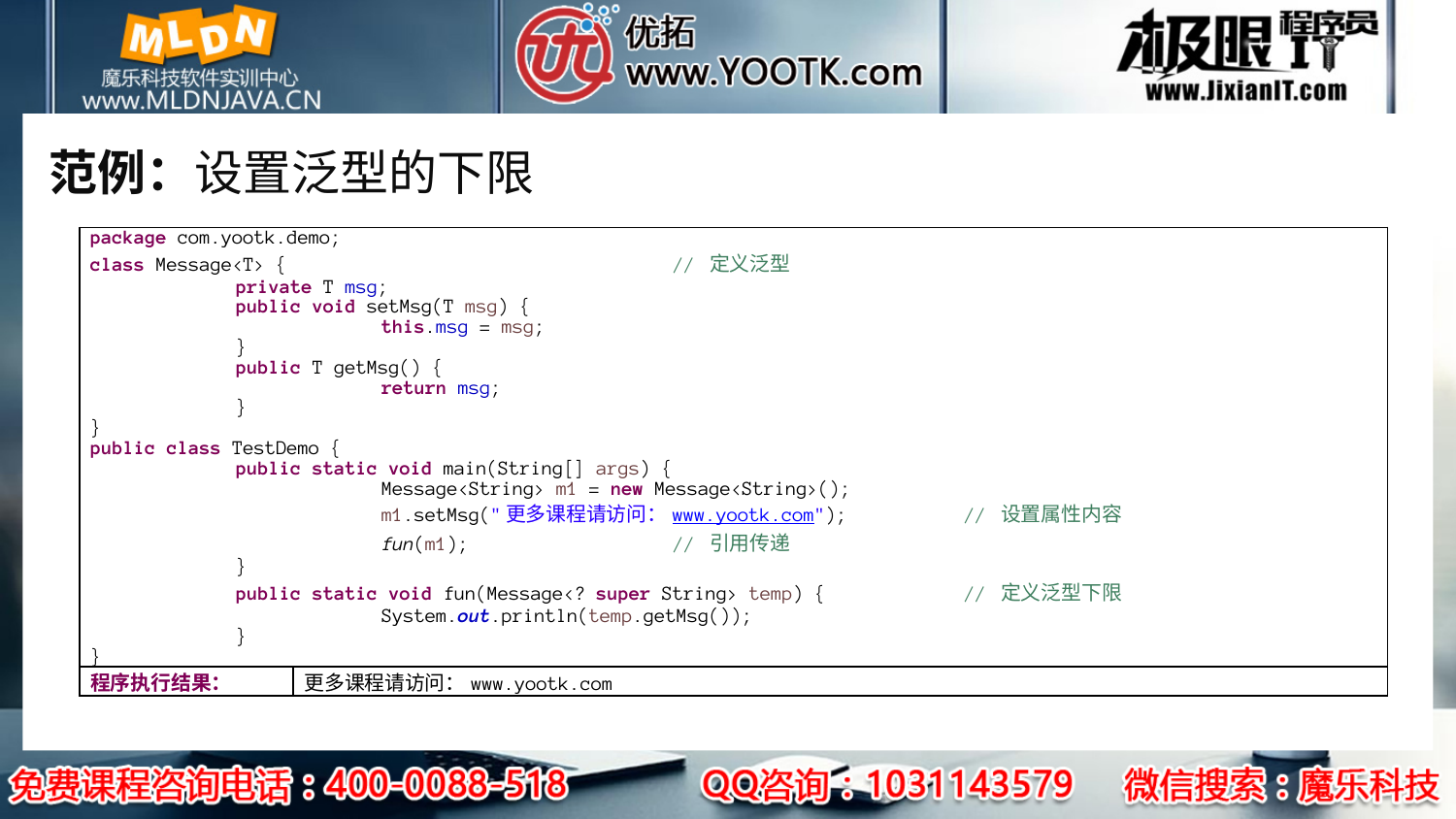

# 范例：设置泛型的下限
| package com.yootk.demo; class Message<T> { // 定义泛型 private T msg; public void setMsg(T msg) { this.msg = msg; } public T getMsg() { return msg; } } public class TestDemo { public static void main(String[] args) { Message<String> m1 = new Message<String>(); m1.setMsg("更多课程请访问：www.yootk.com"); // 设置属性内容 fun(m1); // 引用传递 } public static void fun(Message<? super String> temp) { // 定义泛型下限 System.out.println(temp.getMsg()); } } |  |
| --- | --- |
| 程序执行结果： | 更多课程请访问：www.yootk.com |